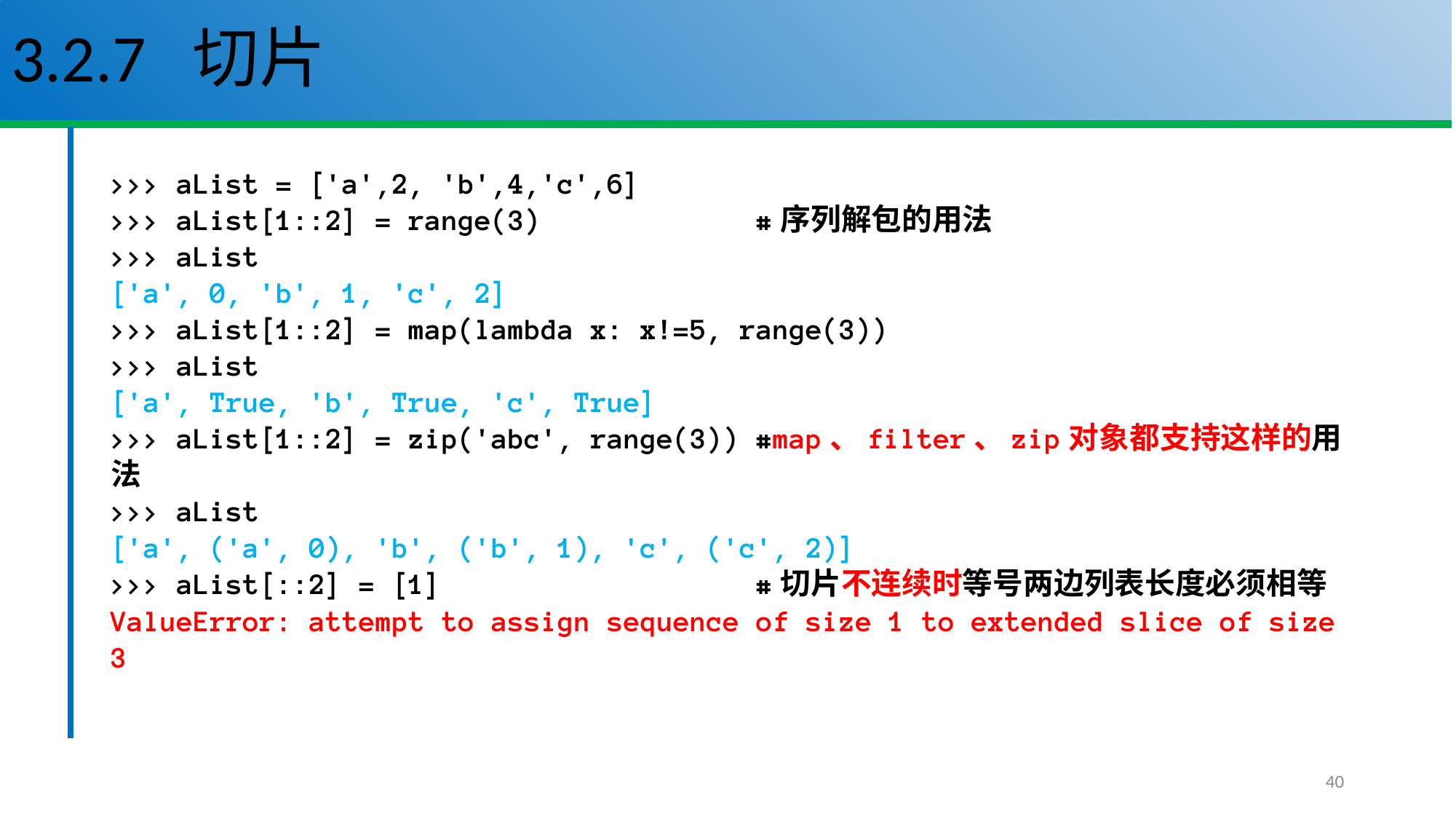

# 3.2.7  切片
>>> aList = ['a',2, 'b',4,'c',6]
>>> aList[1::2] = range(3)             #序列解包的用法
>>> aList
['a', 0, 'b', 1, 'c', 2]
>>> aList[1::2] = map(lambda x: x!=5, range(3))
>>> aList
['a', True, 'b', True, 'c', True]
>>> aList[1::2] = zip('abc', range(3)) #map、filter、zip对象都支持这样的用法
>>> aList
['a', ('a', 0), 'b', ('b', 1), 'c', ('c', 2)]
>>> aList[::2] = [1]                   #切片不连续时等号两边列表长度必须相等
ValueError: attempt to assign sequence of size 1 to extended slice of size 3
40